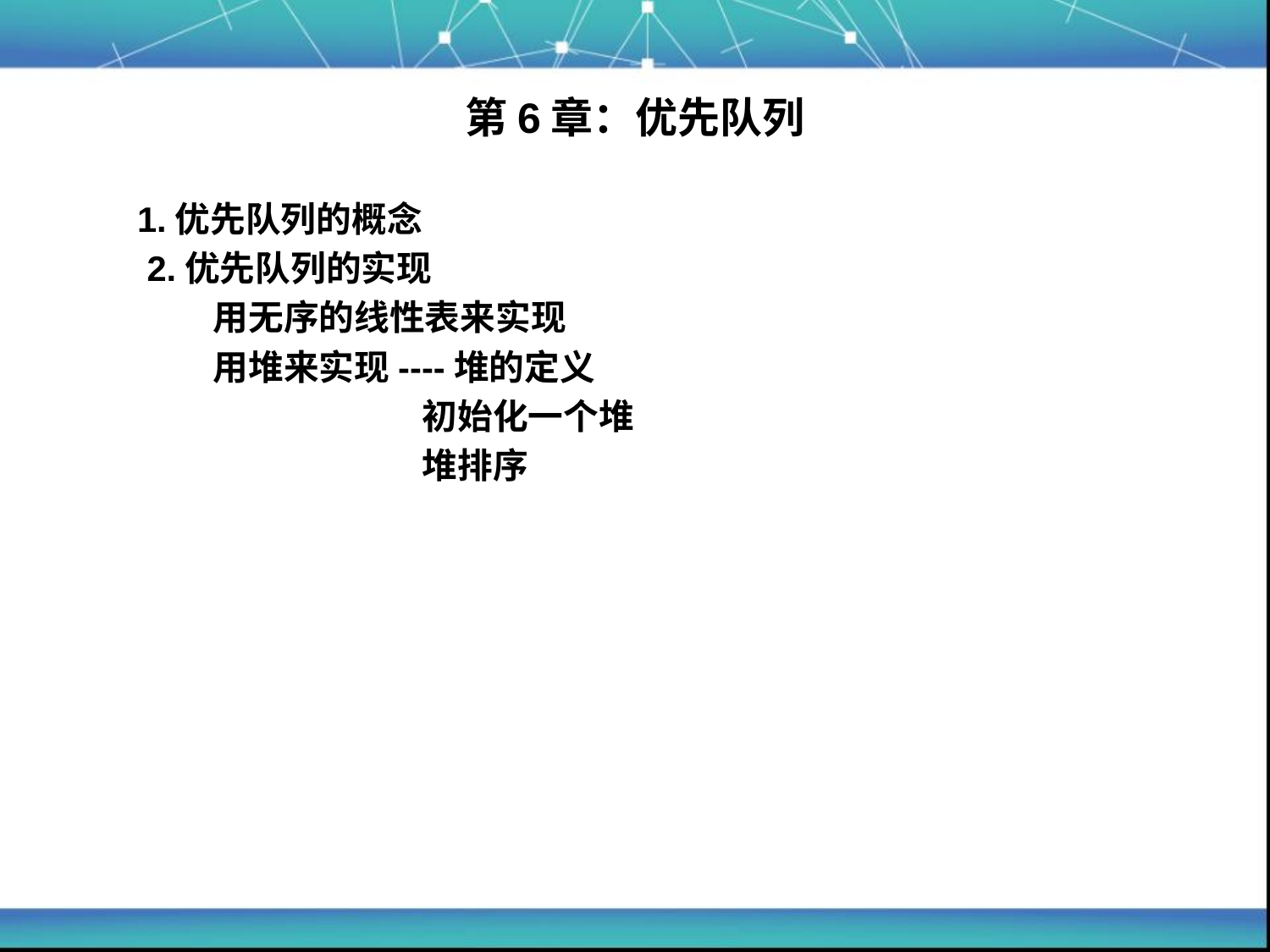

第6章：优先队列
   1.优先队列的概念
    2.优先队列的实现
            用无序的线性表来实现
            用堆来实现----堆的定义
                                      初始化一个堆
                                      堆排序